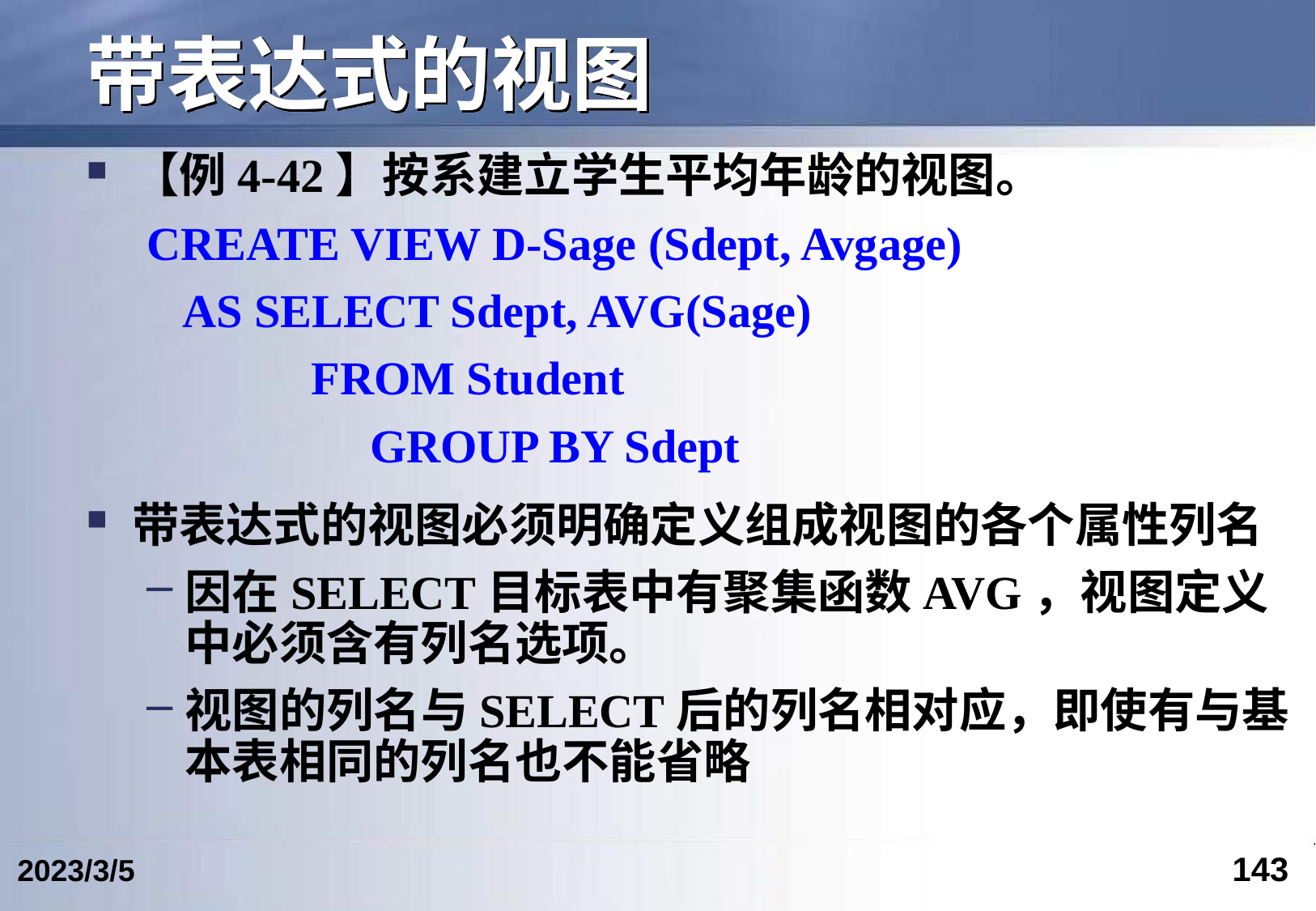

# 带表达式的视图
【例4-42】按系建立学生平均年龄的视图。
CREATE VIEW D-Sage (Sdept, Avgage)
   AS SELECT Sdept, AVG(Sage)
              FROM Student
                   GROUP BY Sdept
带表达式的视图必须明确定义组成视图的各个属性列名
因在SELECT目标表中有聚集函数AVG，视图定义中必须含有列名选项。
视图的列名与SELECT后的列名相对应，即使有与基本表相同的列名也不能省略
143
2023/3/5